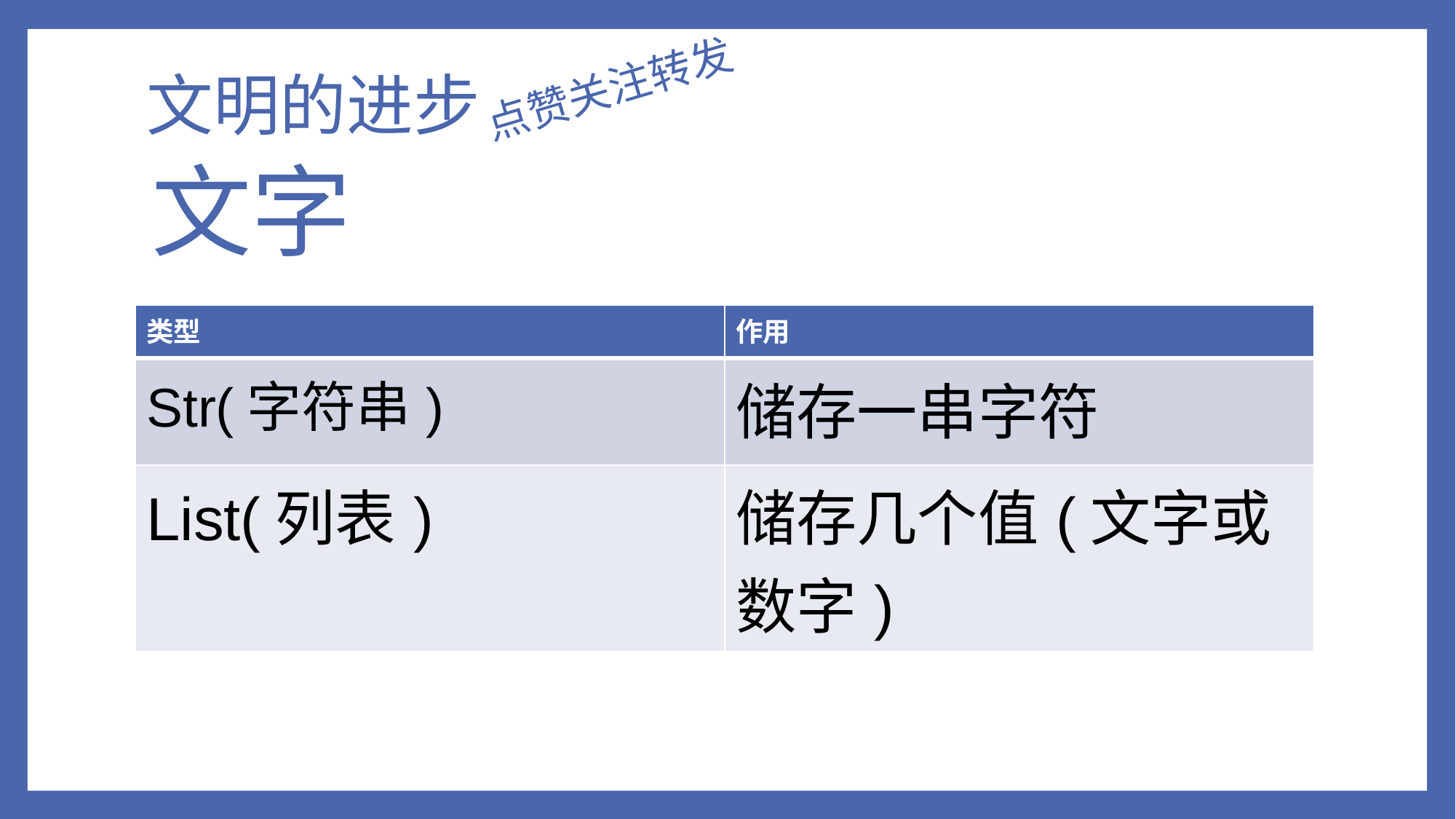

# 文明的进步
点赞关注转发
文字
| 类型 | 作用 |
| --- | --- |
| Str(字符串) | 储存一串字符 |
| List(列表) | 储存几个值(文字或数字) |